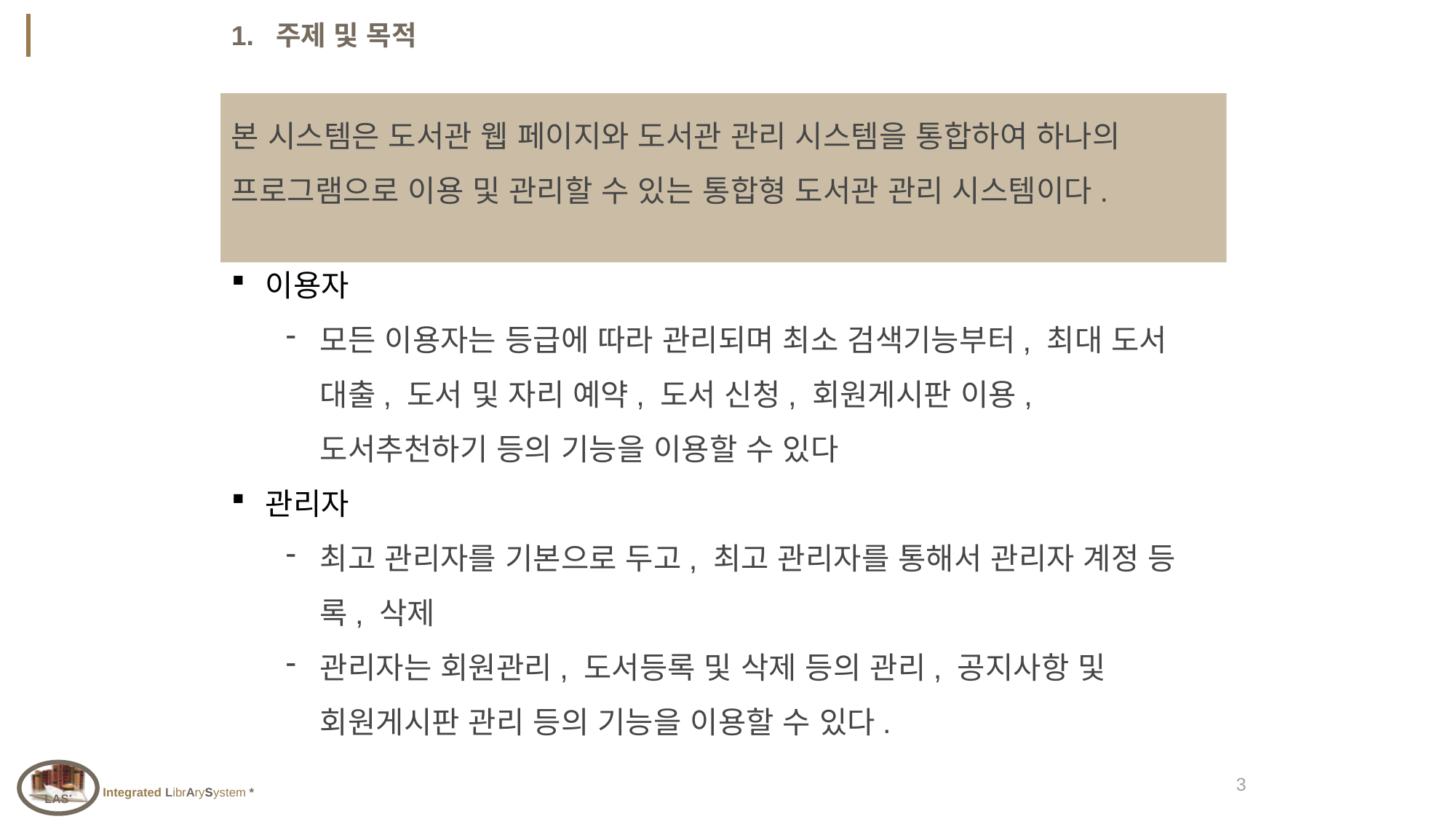

1.  주제 및 목적
본 시스템은 도서관 웹 페이지와 도서관 관리 시스템을 통합하여 하나의 프로그램으로 이용 및 관리할 수 있는 통합형 도서관 관리 시스템이다.

이용자
모든 이용자는 등급에 따라 관리되며 최소 검색기능부터, 최대 도서 대출, 도서 및 자리 예약, 도서 신청, 회원게시판 이용, 도서추천하기 등의 기능을 이용할 수 있다
관리자
최고 관리자를 기본으로 두고, 최고 관리자를 통해서 관리자 계정 등록, 삭제
관리자는 회원관리, 도서등록 및 삭제 등의 관리, 공지사항 및 회원게시판 관리 등의 기능을 이용할 수 있다.

3